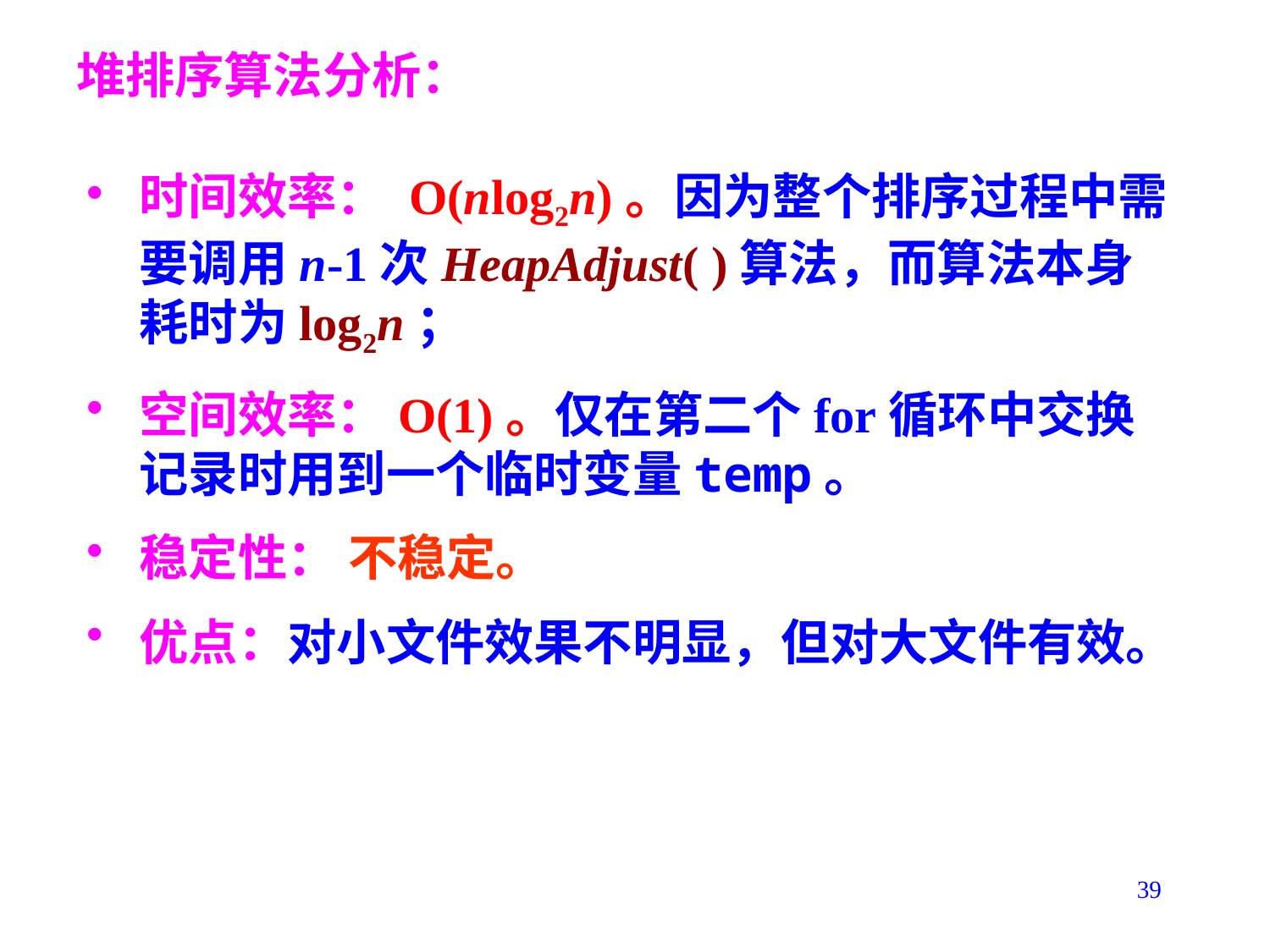

# 堆排序算法分析：
时间效率： O(nlog2n)。因为整个排序过程中需要调用n-1次HeapAdjust( )算法，而算法本身耗时为log2n；
空间效率：O(1)。仅在第二个for循环中交换记录时用到一个临时变量temp。
稳定性： 不稳定。
优点：对小文件效果不明显，但对大文件有效。
39